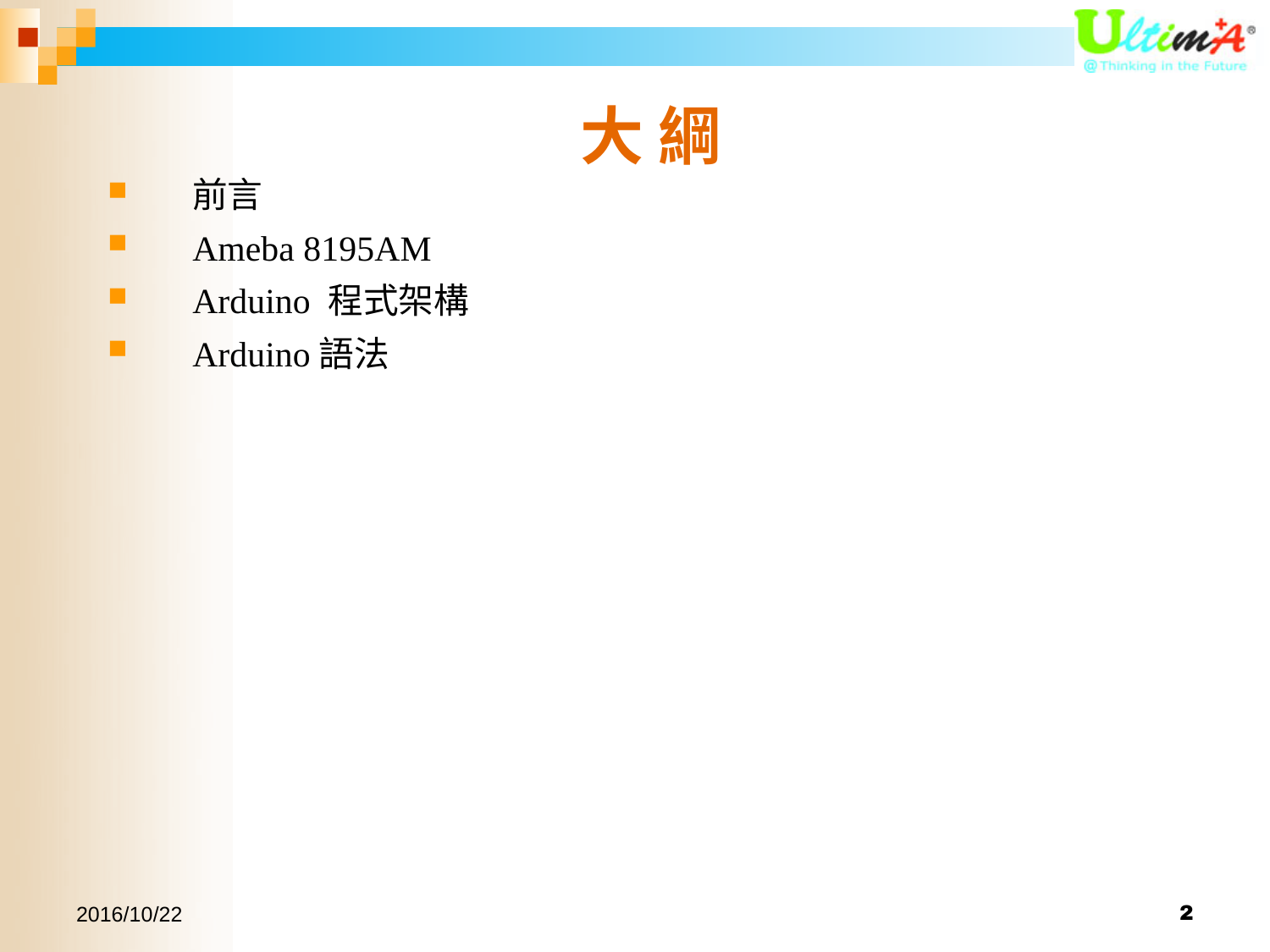

# 大 綱
前言
Ameba 8195AM
Arduino 程式架構
Arduino語法
2016/10/22
2